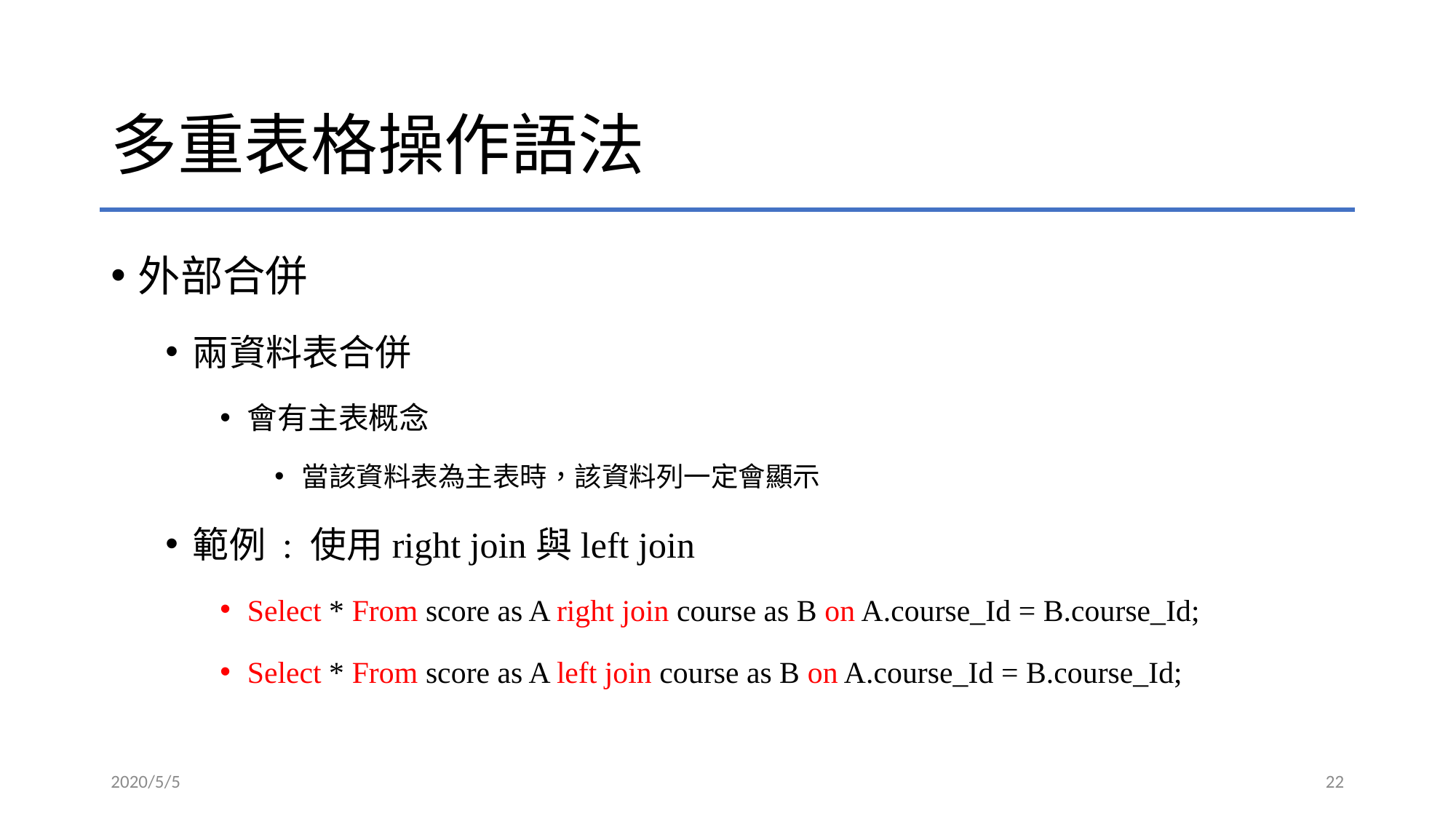

# 多重表格操作語法
外部合併
兩資料表合併
會有主表概念
當該資料表為主表時，該資料列一定會顯示
範例 : 使用right join與left join
Select * From score as A right join course as B on A.course_Id = B.course_Id;
Select * From score as A left join course as B on A.course_Id = B.course_Id;
2020/5/5
22